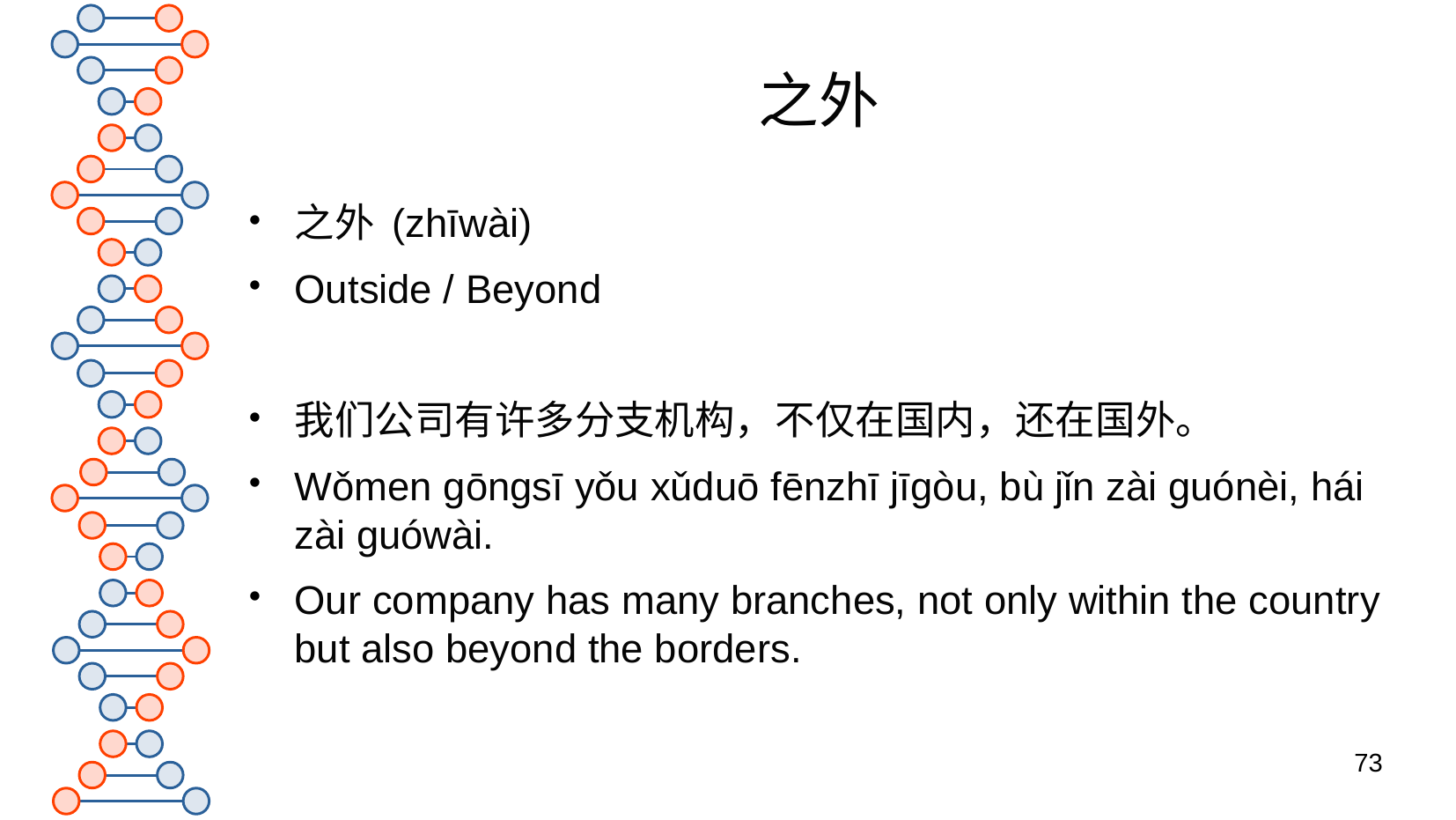

# 之外
之外 (zhīwài)
Outside / Beyond

我们公司有许多分支机构，不仅在国内，还在国外。
Wǒmen gōngsī yǒu xǔduō fēnzhī jīgòu, bù jǐn zài guónèi, hái zài guówài.
Our company has many branches, not only within the country but also beyond the borders.

73